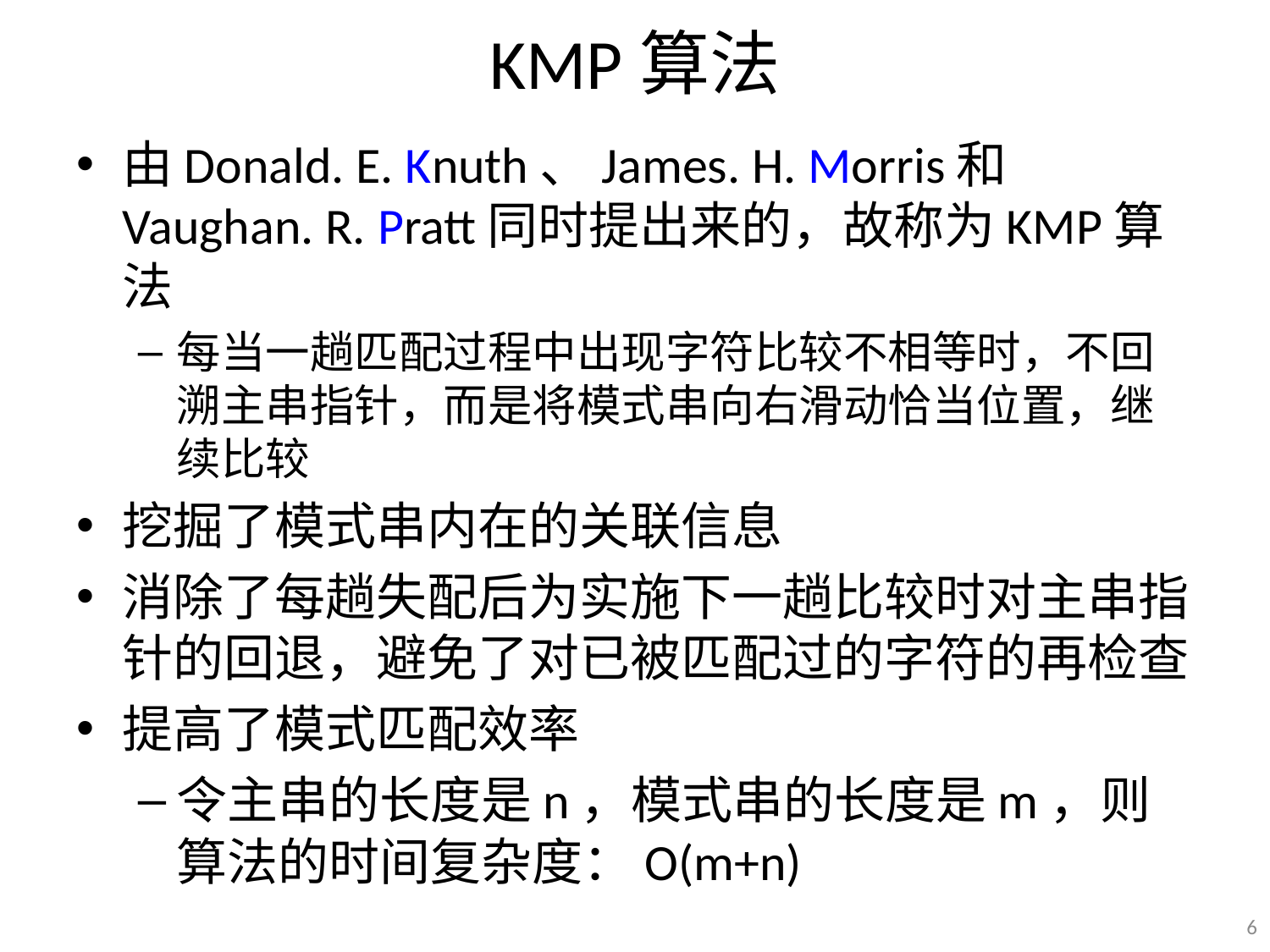

# KMP算法
由Donald. E. Knuth、James. H. Morris和Vaughan. R. Pratt同时提出来的，故称为KMP算法
每当一趟匹配过程中出现字符比较不相等时，不回溯主串指针，而是将模式串向右滑动恰当位置，继续比较
挖掘了模式串内在的关联信息
消除了每趟失配后为实施下一趟比较时对主串指针的回退，避免了对已被匹配过的字符的再检查
提高了模式匹配效率
令主串的长度是n，模式串的长度是m，则算法的时间复杂度：O(m+n)
6